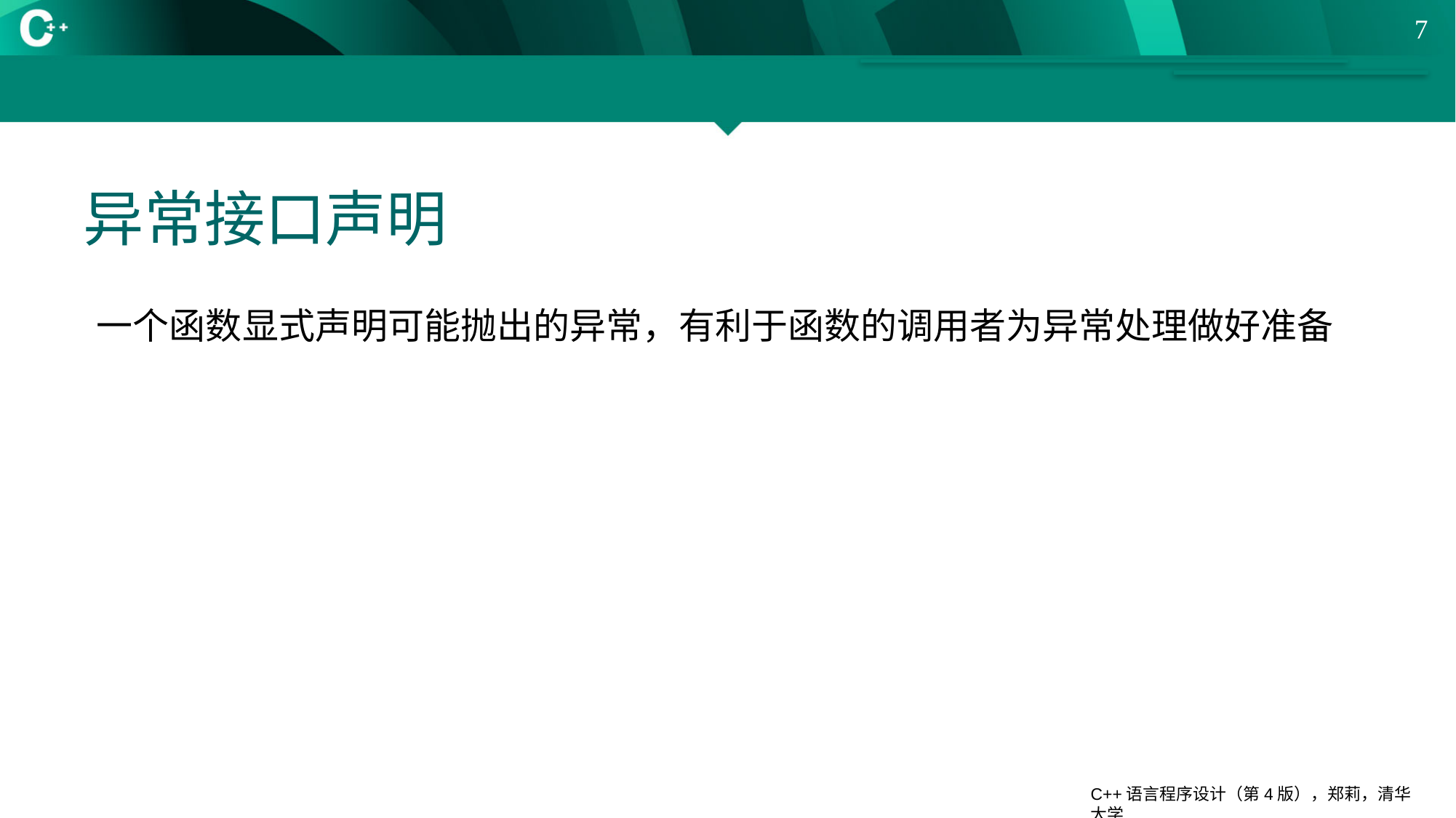

7
# 异常接口声明
一个函数显式声明可能抛出的异常，有利于函数的调用者为异常处理做好准备